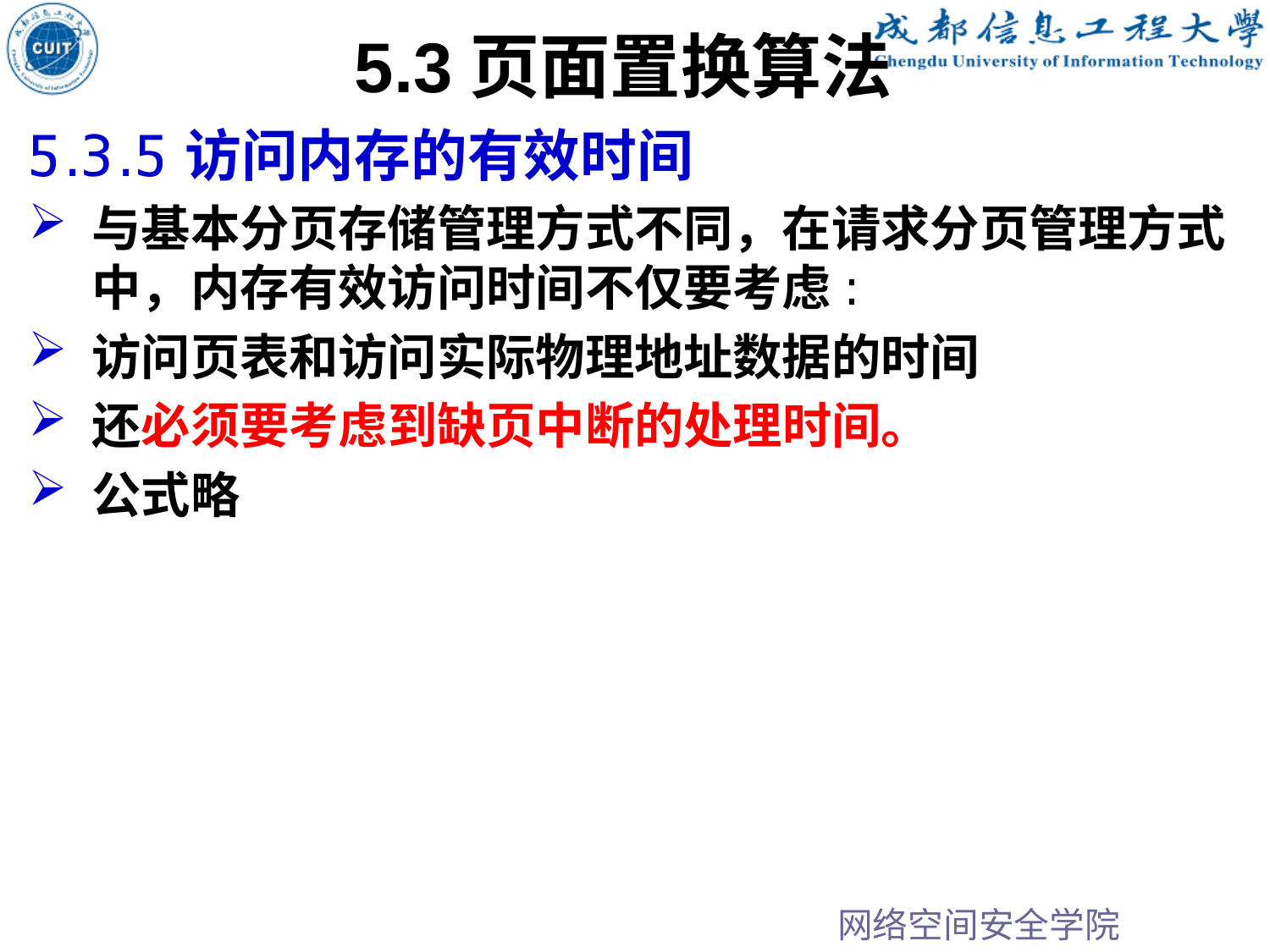

5.3页面置换算法
5.3.5访问内存的有效时间
与基本分页存储管理方式不同，在请求分页管理方式中，内存有效访问时间不仅要考虑:
访问页表和访问实际物理地址数据的时间
还必须要考虑到缺页中断的处理时间。
公式略